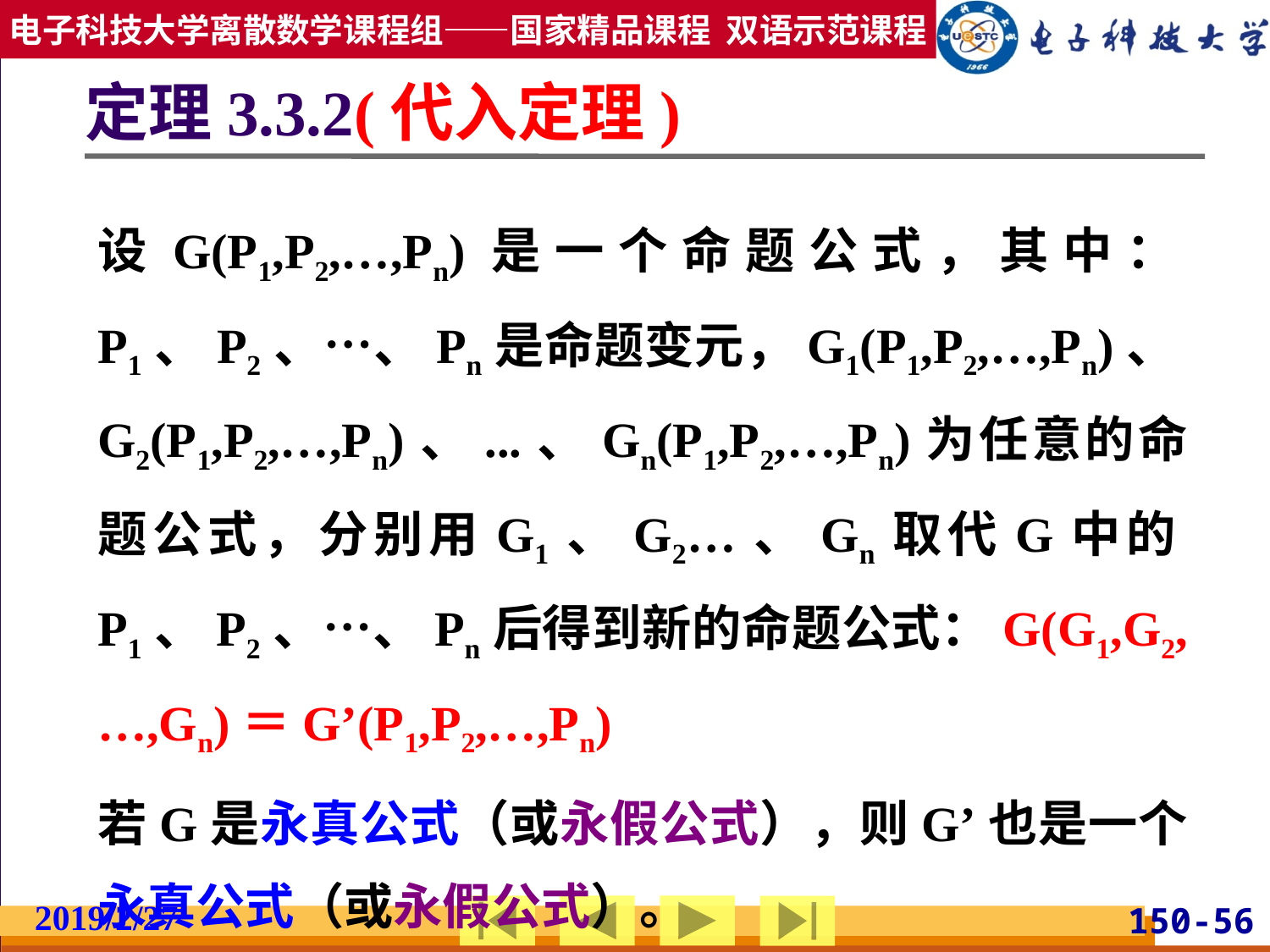

# 定理3.3.2(代入定理)
设G(P1,P2,…,Pn)是一个命题公式，其中：P1、P2、…、Pn是命题变元，G1(P1,P2,…,Pn)、G2(P1,P2,…,Pn)、...、Gn(P1,P2,…,Pn)为任意的命题公式，分别用G1、G2…、Gn取代G中的P1、P2、…、Pn后得到新的命题公式：G(G1,G2,…,Gn)＝G’(P1,P2,…,Pn)
若G是永真公式（或永假公式），则G’也是一个永真公式（或永假公式）。
2019/2/27